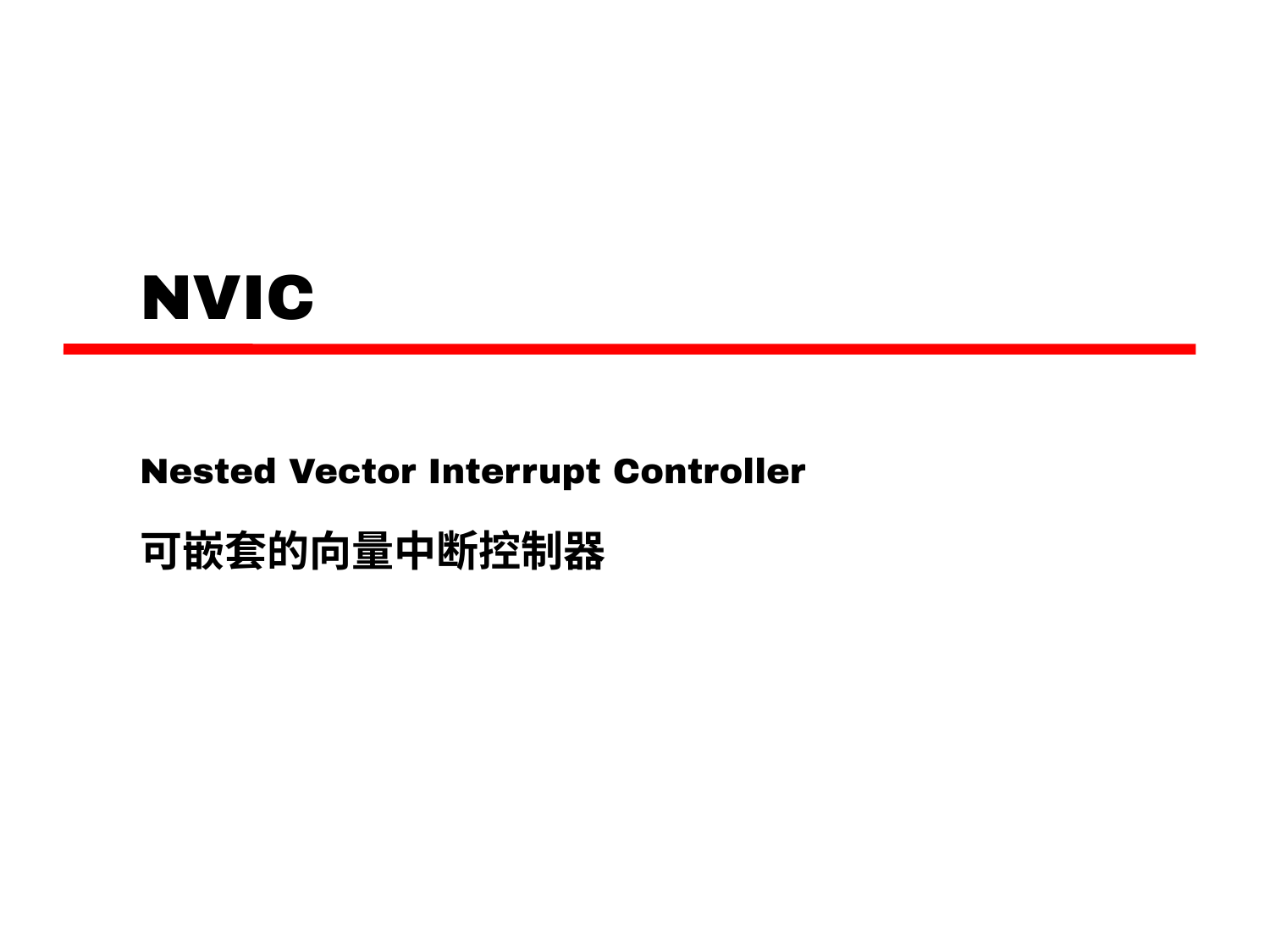

# NVIC
Nested Vector Interrupt Controller
可嵌套的向量中断控制器